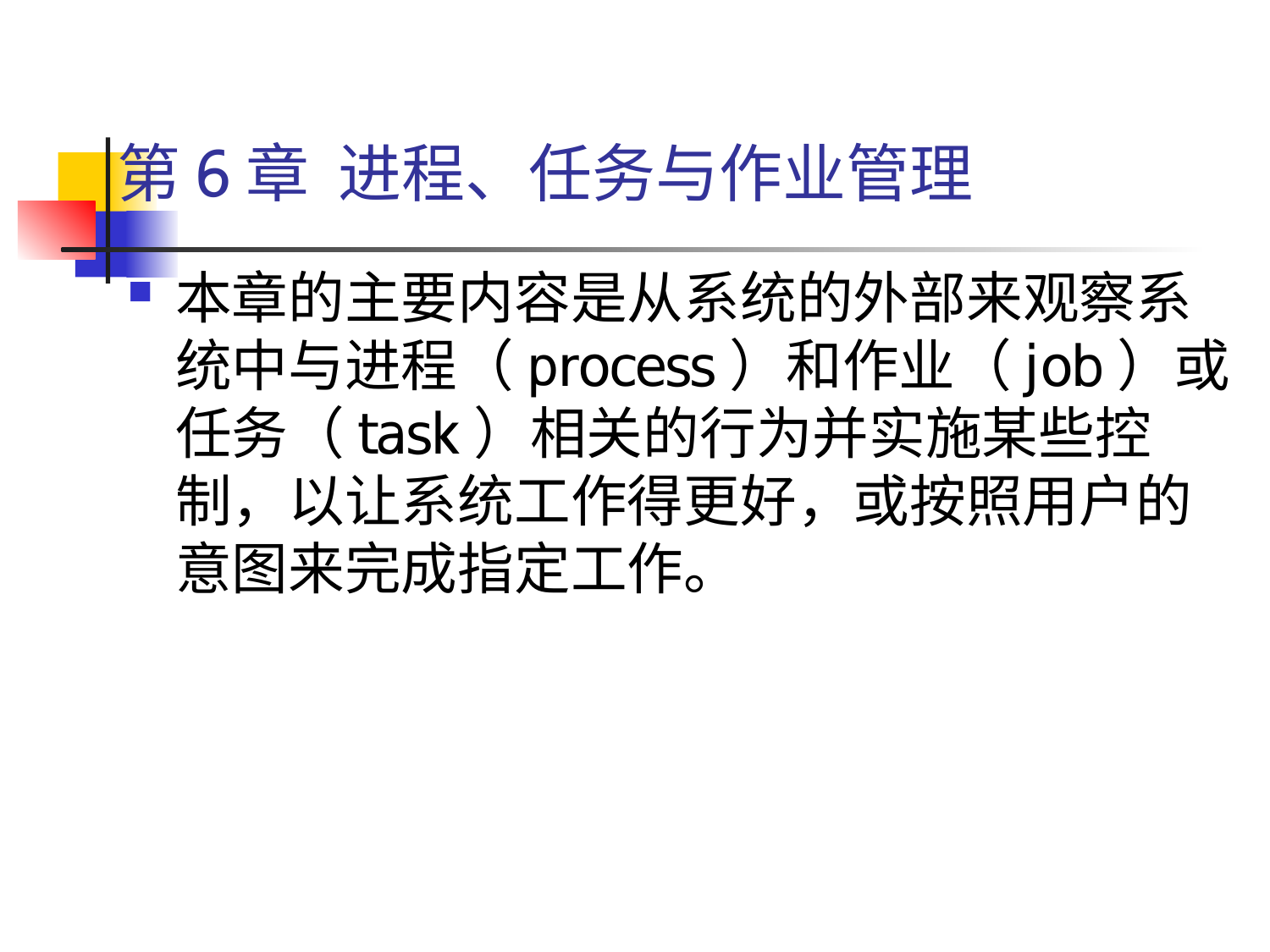

# 第6章  进程、任务与作业管理
本章的主要内容是从系统的外部来观察系统中与进程（process）和作业（job）或任务（task）相关的行为并实施某些控制，以让系统工作得更好，或按照用户的意图来完成指定工作。